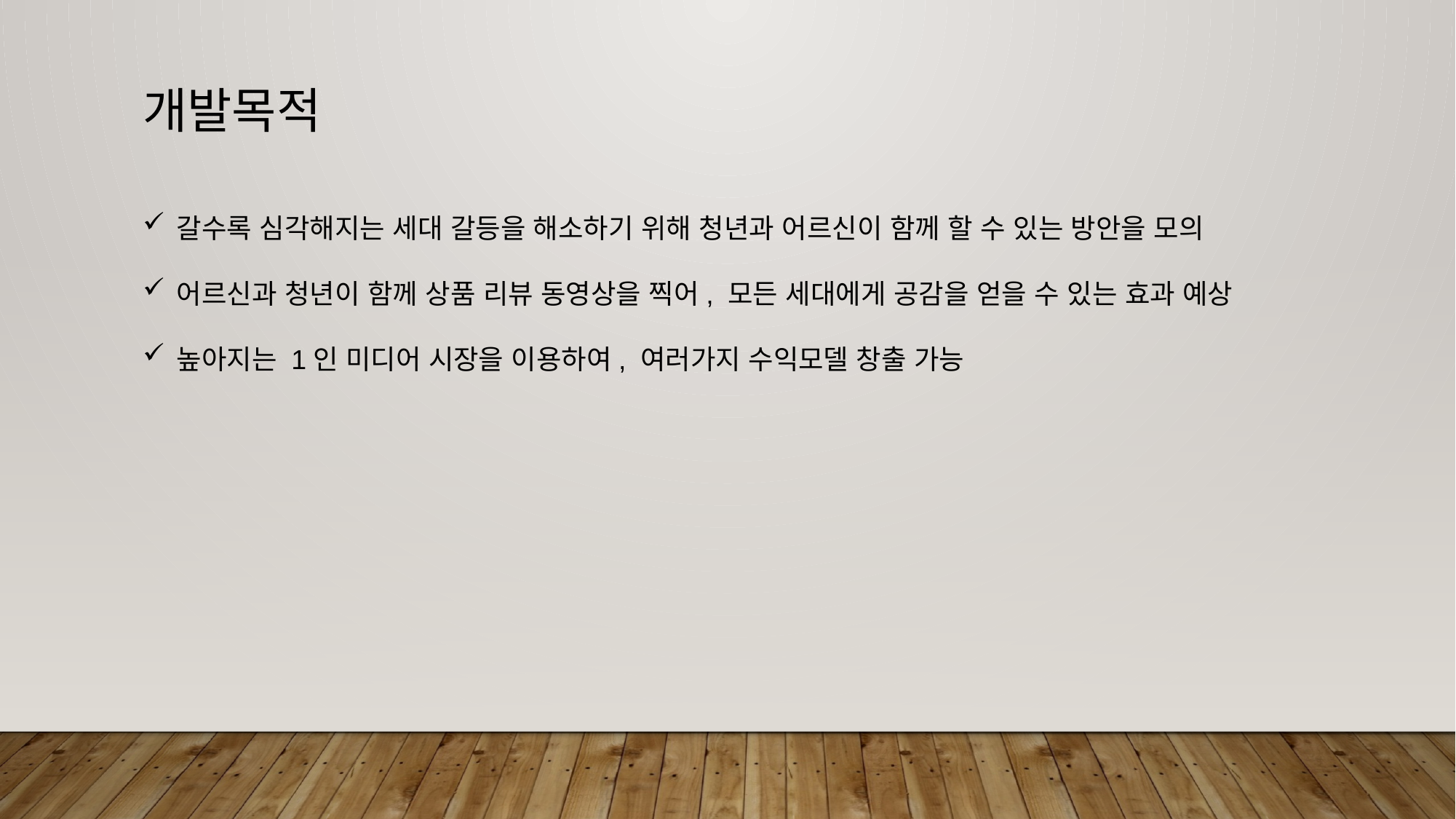

개발목적
갈수록 심각해지는 세대 갈등을 해소하기 위해 청년과 어르신이 함께 할 수 있는 방안을 모의

어르신과 청년이 함께 상품 리뷰 동영상을 찍어, 모든 세대에게 공감을 얻을 수 있는 효과 예상

높아지는 1인 미디어 시장을 이용하여, 여러가지 수익모델 창출 가능